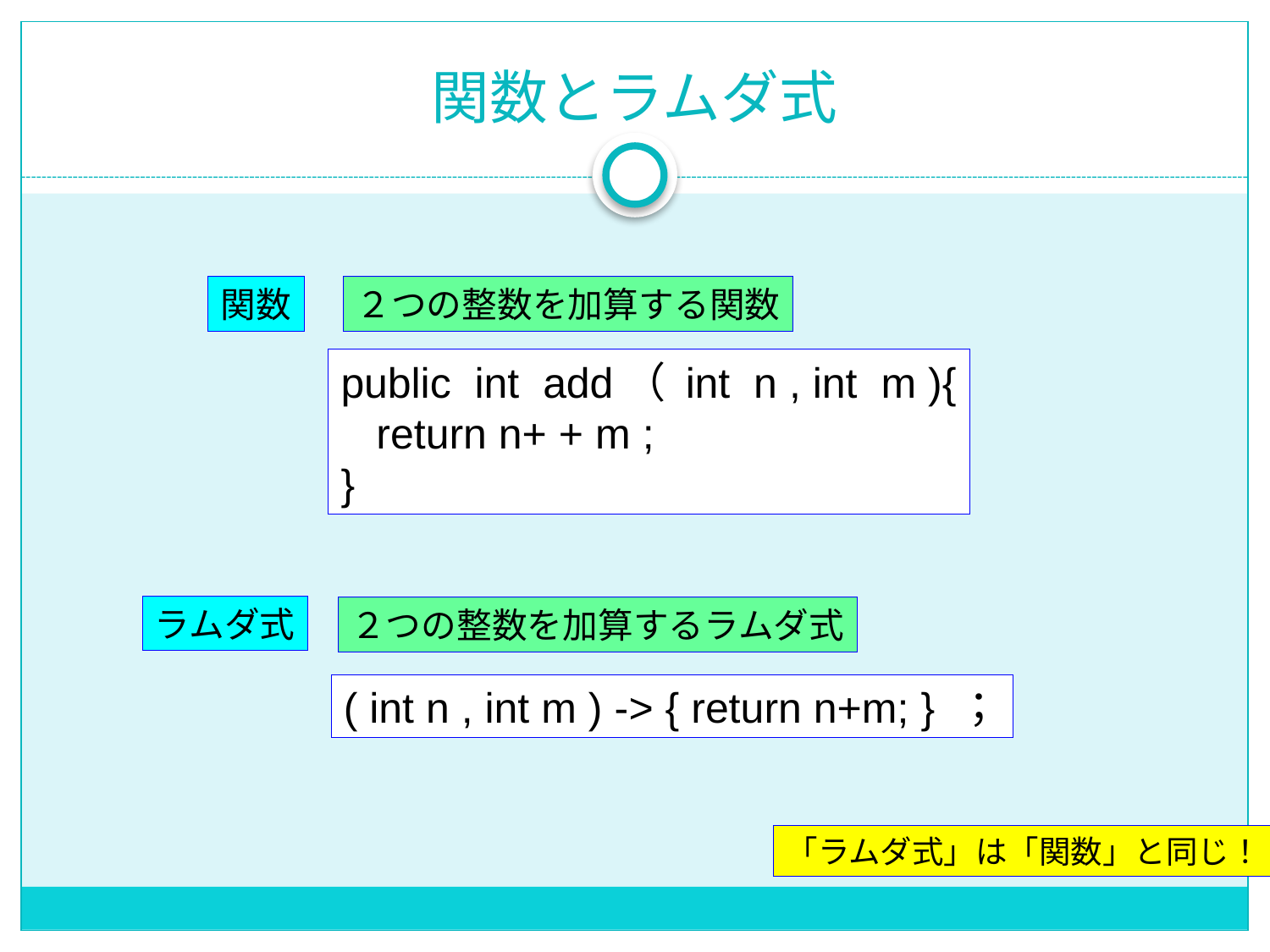

# 関数とラムダ式
関数
２つの整数を加算する関数
public  int  add（ int  n , int  m ){
   return n+ + m ;
}
ラムダ式
２つの整数を加算するラムダ式
( int n , int m ) -> { return n+m; } ；
「ラムダ式」は「関数」と同じ！